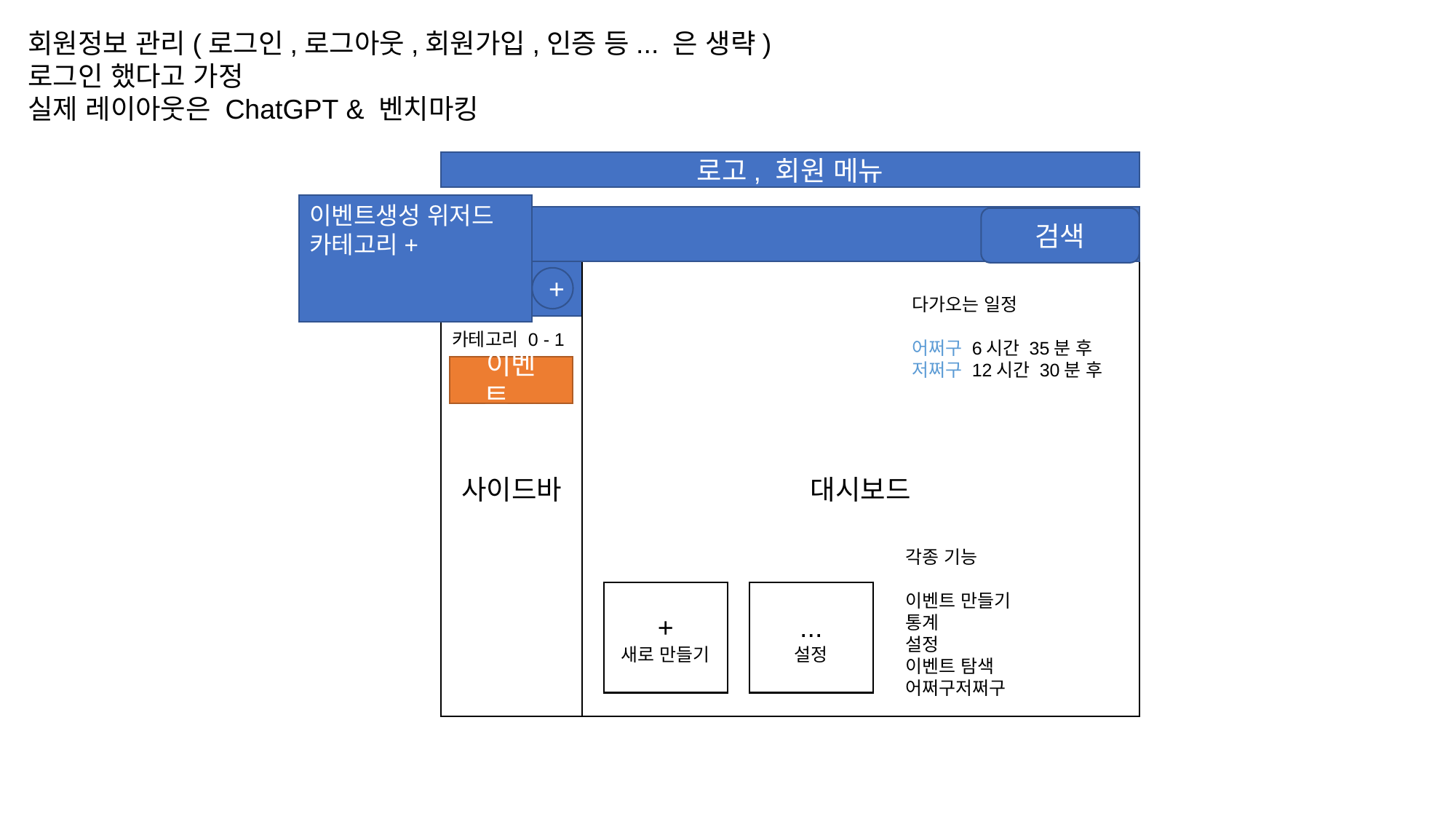

회원정보 관리(로그인,로그아웃,회원가입,인증 등... 은 생략)
로그인 했다고 가정
실제 레이아웃은 ChatGPT & 벤치마킹
로고, 회원 메뉴
이벤트생성 위저드
카테고리+

검색
사이드바

대시보드
+
다가오는 일정
어쩌구 6시간 35분 후
저쩌구 12시간 30분 후
카테고리 0 - 1
이벤트...
각종 기능
이벤트 만들기
통계
설정
이벤트 탐색
어쩌구저쩌구
+
새로 만들기
...
설정